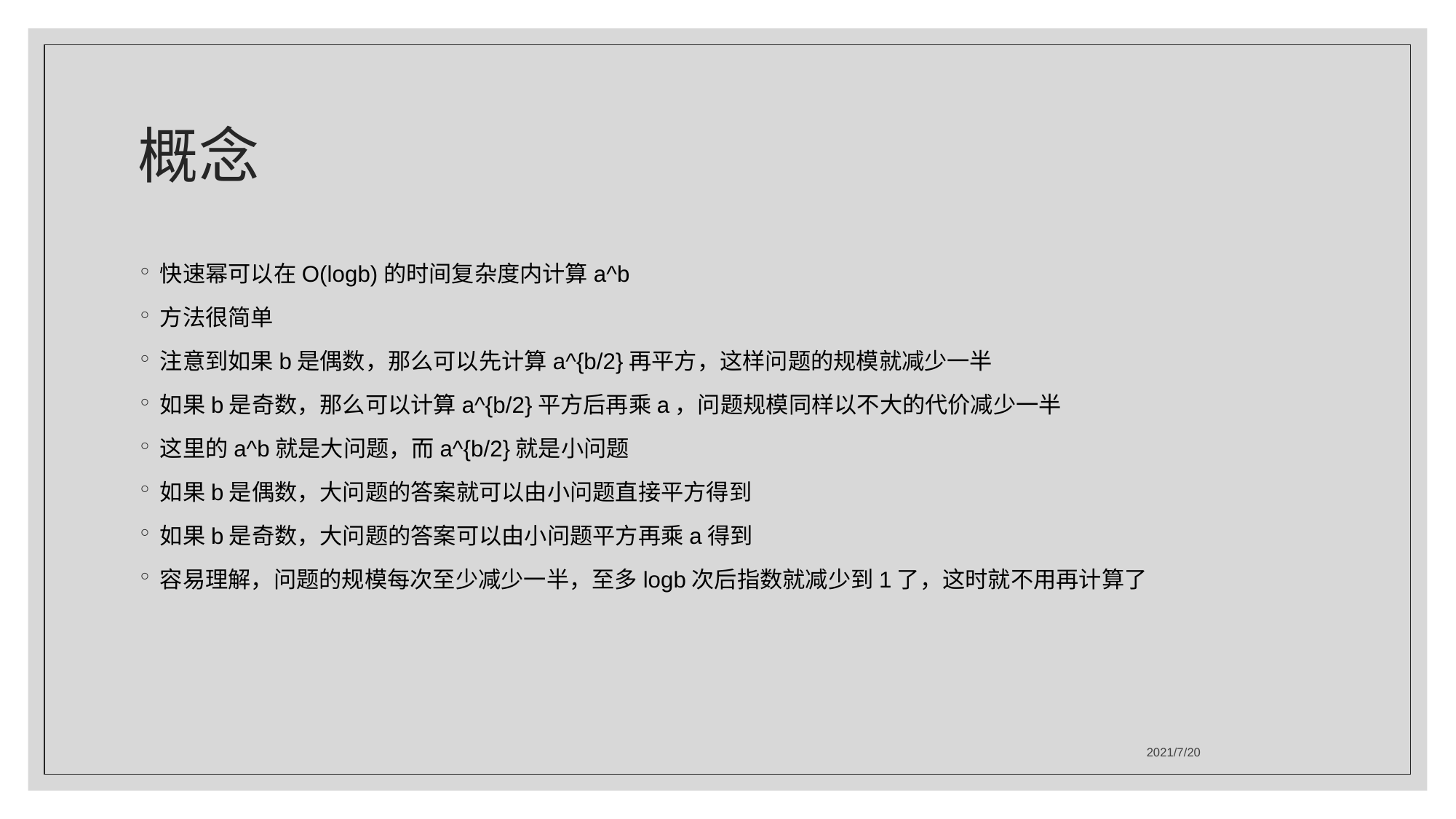

# 概念
快速幂可以在O(logb)的时间复杂度内计算a^b
方法很简单
注意到如果b是偶数，那么可以先计算a^{b/2}再平方，这样问题的规模就减少一半
如果b是奇数，那么可以计算a^{b/2}平方后再乘a，问题规模同样以不大的代价减少一半
这里的a^b就是大问题，而a^{b/2}就是小问题
如果b是偶数，大问题的答案就可以由小问题直接平方得到
如果b是奇数，大问题的答案可以由小问题平方再乘a得到
容易理解，问题的规模每次至少减少一半，至多logb次后指数就减少到1了，这时就不用再计算了
2021/7/20